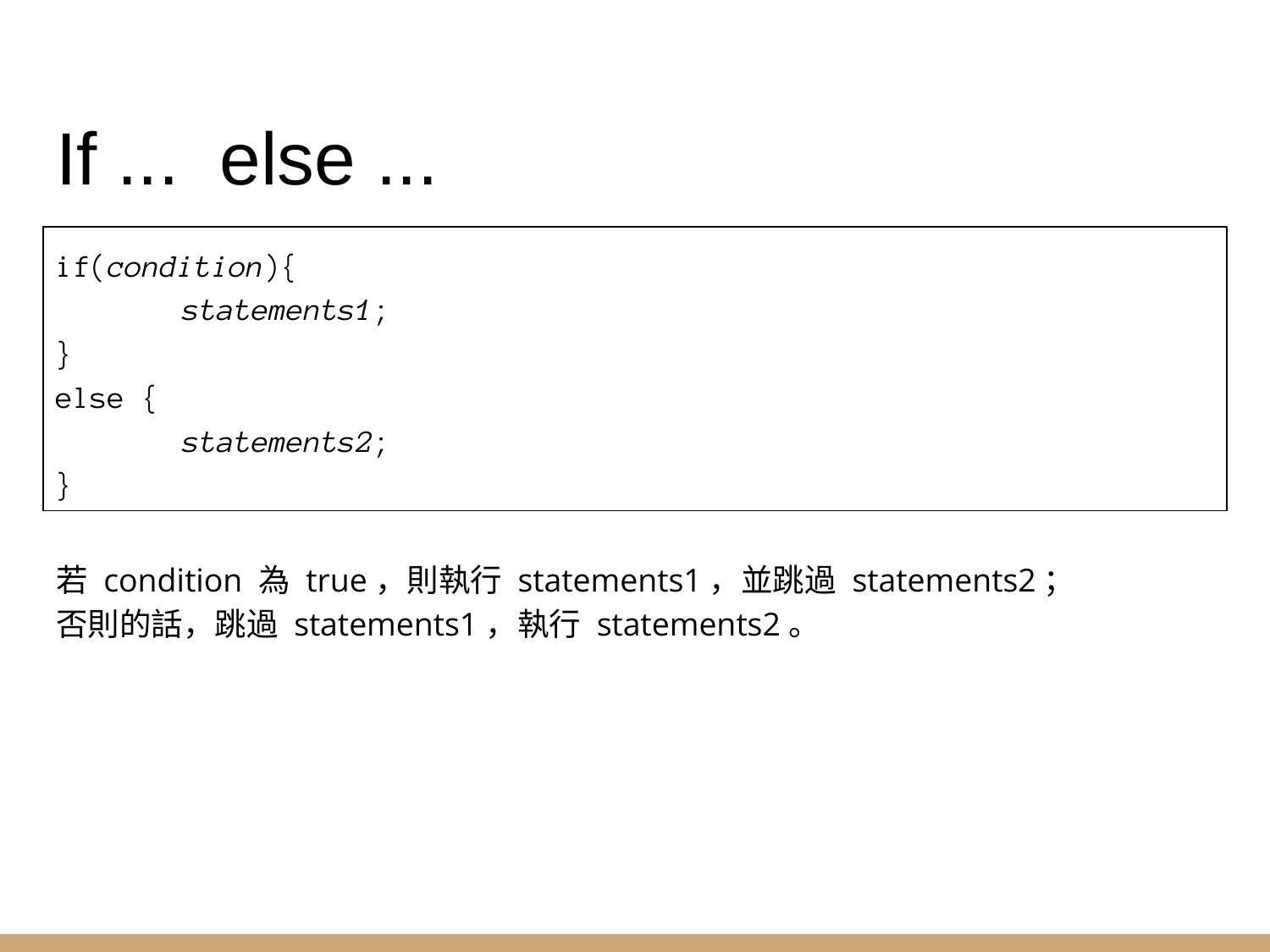

# If ...  else ...
if(condition){
	statements1;
}
else {
	statements2;
}
若 condition 為 true，則執行 statements1，並跳過 statements2；
否則的話，跳過 statements1，執行 statements2。